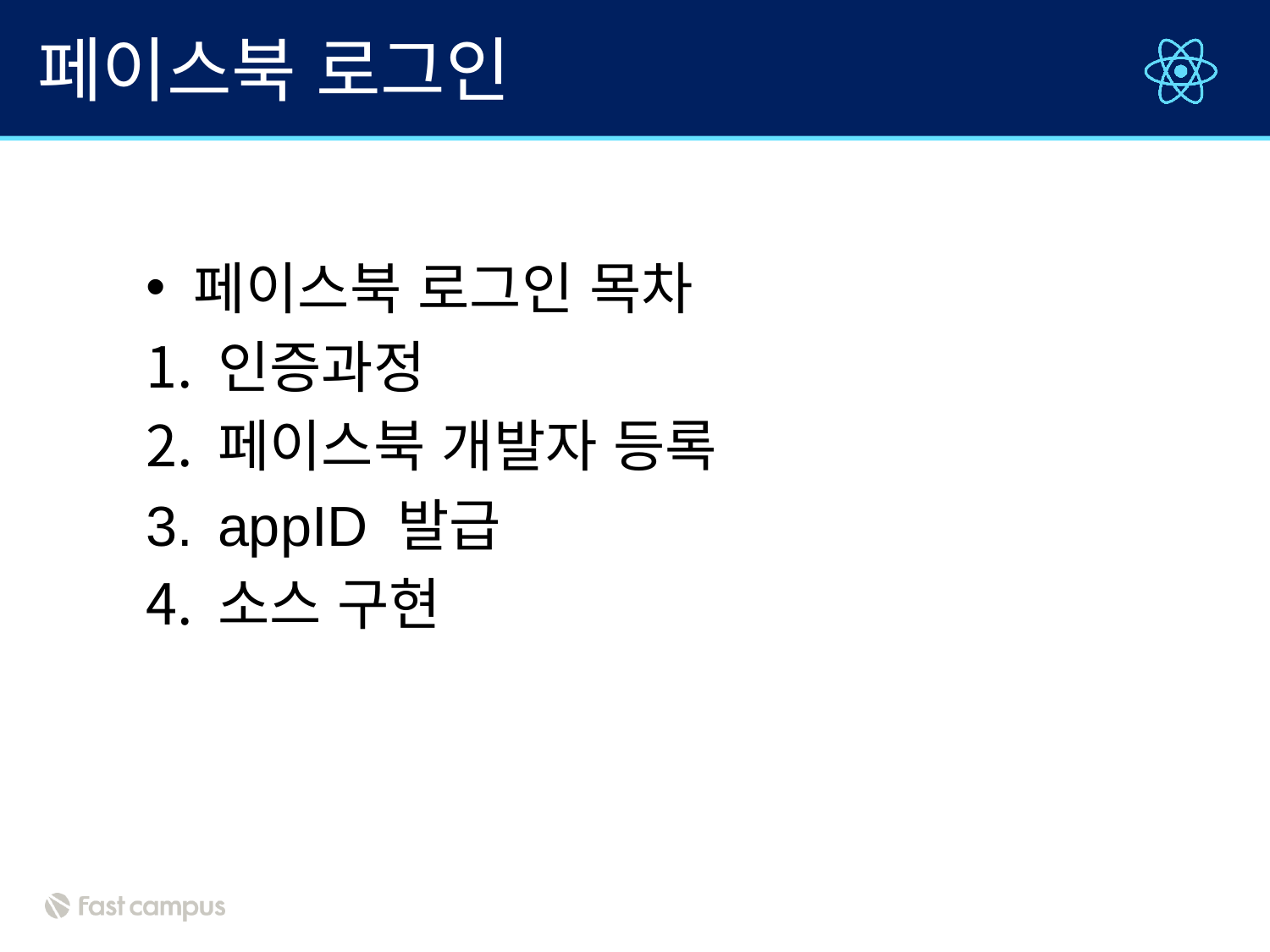

# 페이스북 로그인
페이스북 로그인 목차
인증과정
페이스북 개발자 등록
appID 발급
소스 구현